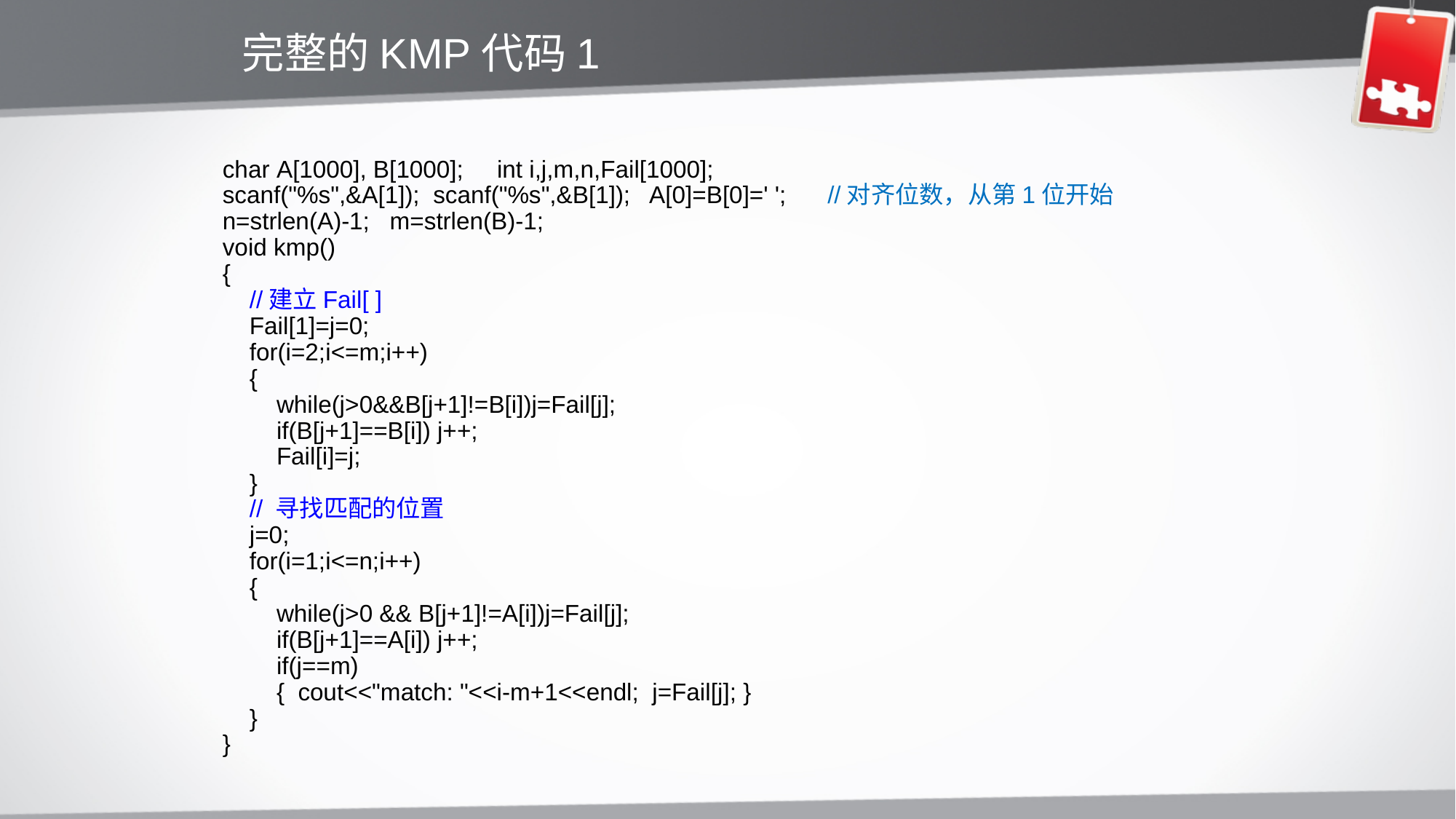

完整的KMP代码1
char A[1000], B[1000];     int i,j,m,n,Fail[1000];
scanf("%s",&A[1]);  scanf("%s",&B[1]);   A[0]=B[0]=' ';      //对齐位数，从第1位开始
n=strlen(A)-1;   m=strlen(B)-1;
void kmp()
{
    //建立Fail[ ]
    Fail[1]=j=0;
    for(i=2;i<=m;i++)
    {
        while(j>0&&B[j+1]!=B[i])j=Fail[j];
        if(B[j+1]==B[i]) j++;
        Fail[i]=j;
    }
    // 寻找匹配的位置
    j=0;
    for(i=1;i<=n;i++)
    {
        while(j>0 && B[j+1]!=A[i])j=Fail[j];
        if(B[j+1]==A[i]) j++;
        if(j==m)
        {  cout<<"match: "<<i-m+1<<endl;  j=Fail[j]; }
    }
}